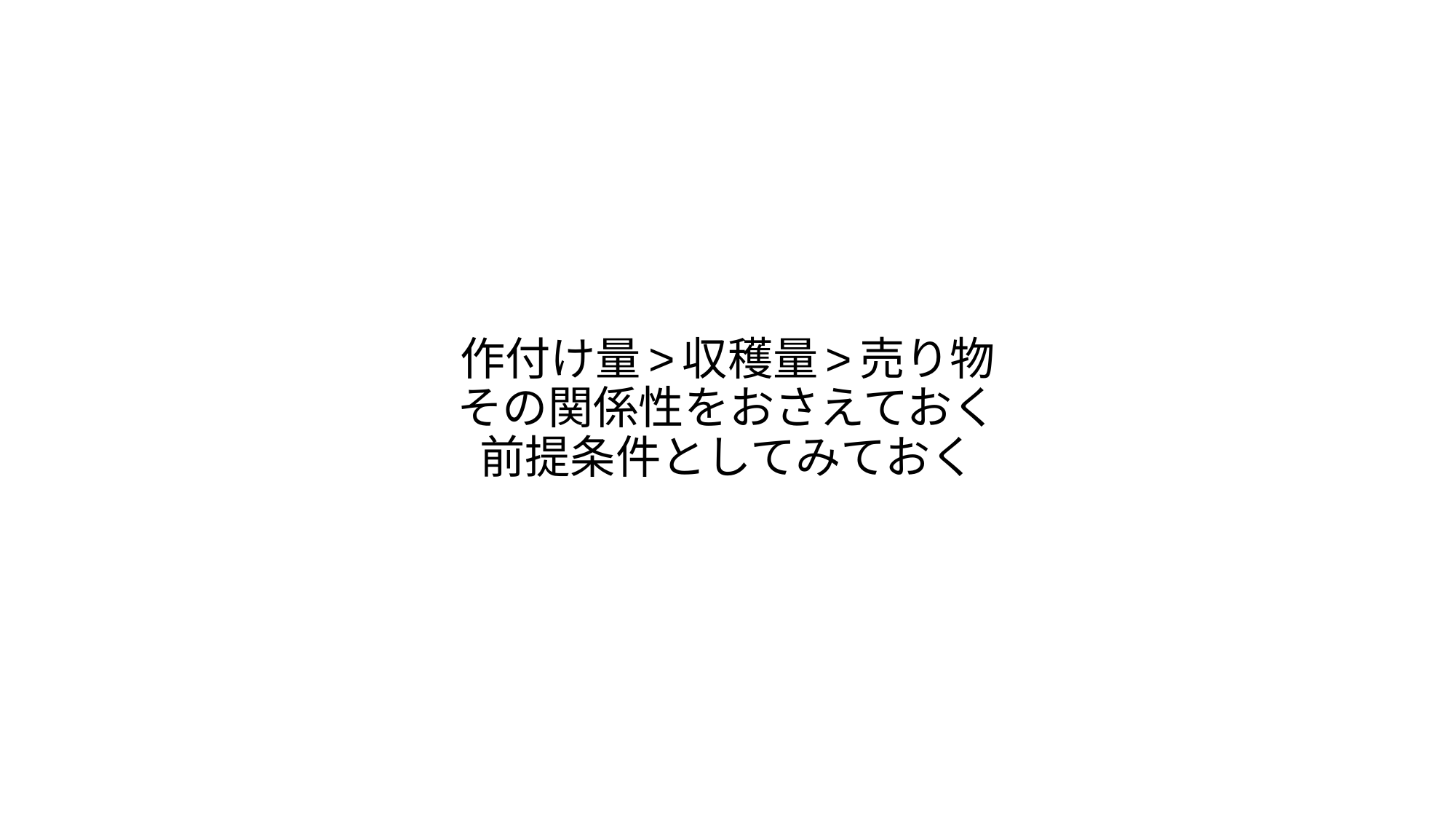

# 作付け量>収穫量>売り物 その関係性をおさえておく 前提条件としてみておく